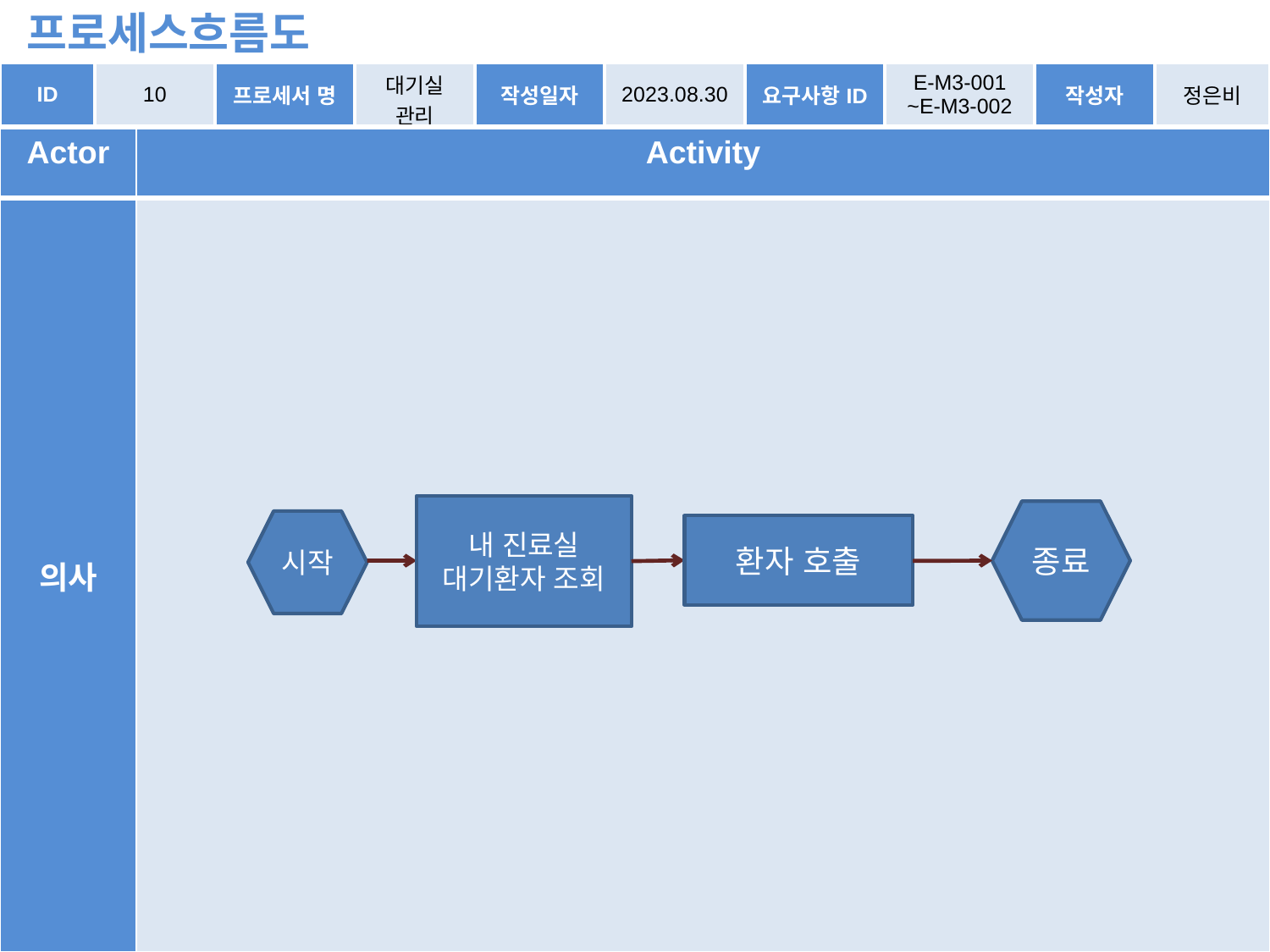

프로세스흐름도
| ID | 10 | 프로세서 명 | 대기실 관리 | 작성일자 | 2023.08.30 | 요구사항ID | E-M3-001 ~E-M3-002 | 작성자 | 정은비 |
| --- | --- | --- | --- | --- | --- | --- | --- | --- | --- |
| Actor | Activity |
| --- | --- |
| 의사 |  |
내 진료실
대기환자 조회
종료
시작
환자 호출